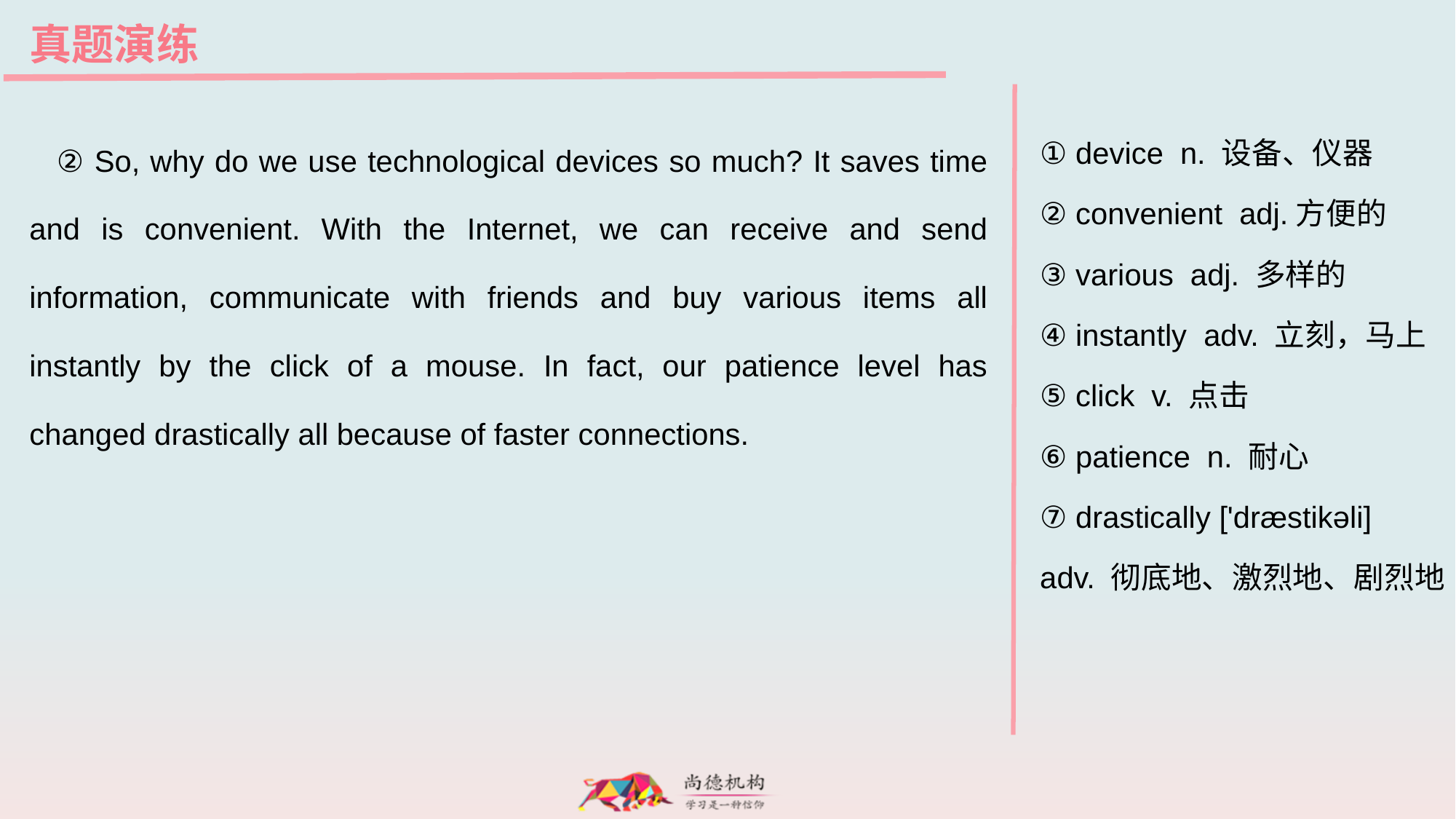

真题演练
② So, why do we use technological devices so much? It saves time and is convenient. With the Internet, we can receive and send information, communicate with friends and buy various items all instantly by the click of a mouse. In fact, our patience level has changed drastically all because of faster connections.
① device  n. 设备、仪器
② convenient  adj.方便的
③ various  adj. 多样的
④ instantly  adv. 立刻，马上
⑤ click  v. 点击
⑥ patience  n. 耐心
⑦ drastically ['dræstikəli]
adv. 彻底地、激烈地、剧烈地